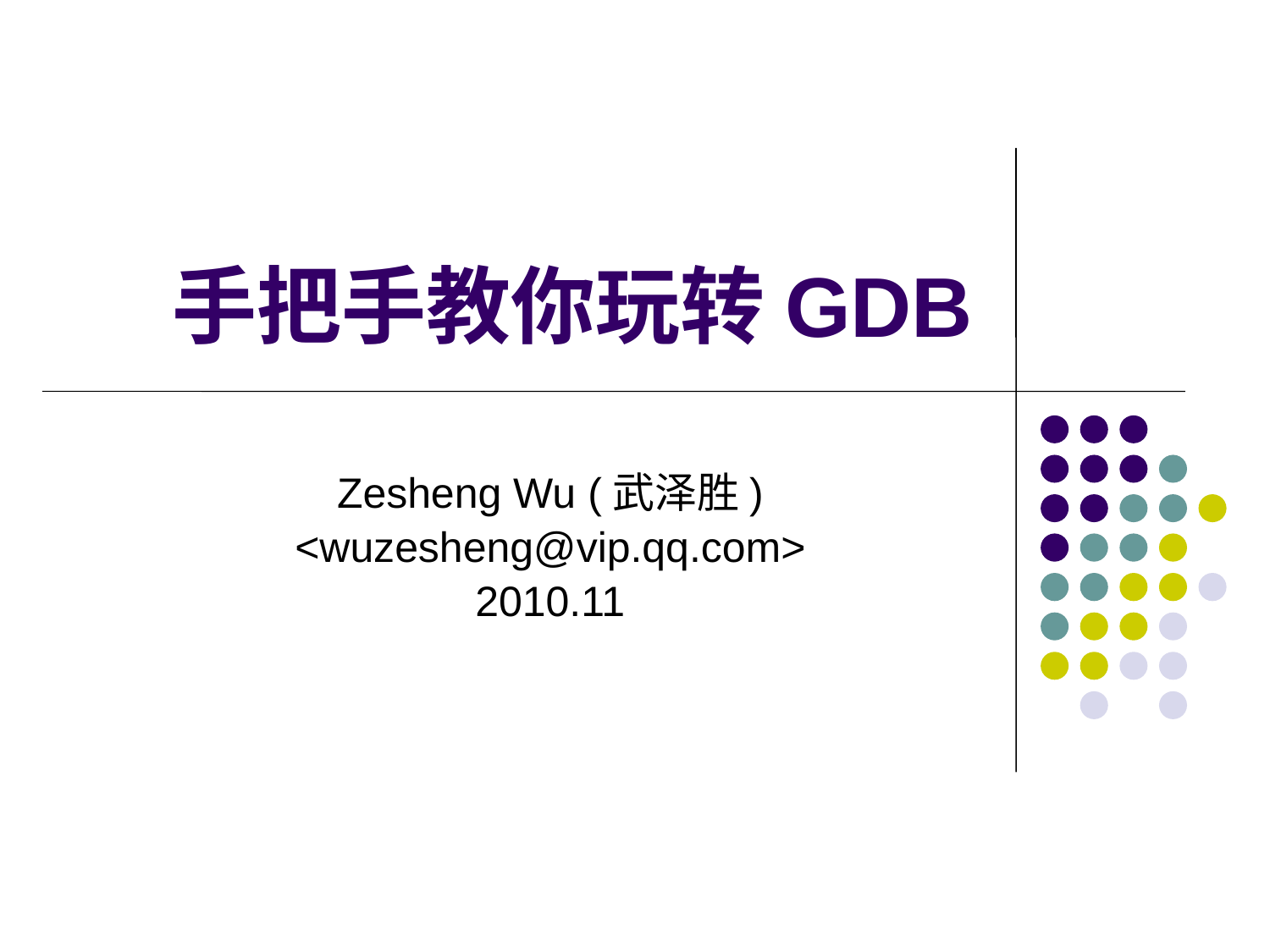

# 手把手教你玩转GDB
Zesheng Wu (武泽胜)
<wuzesheng@vip.qq.com>
2010.11